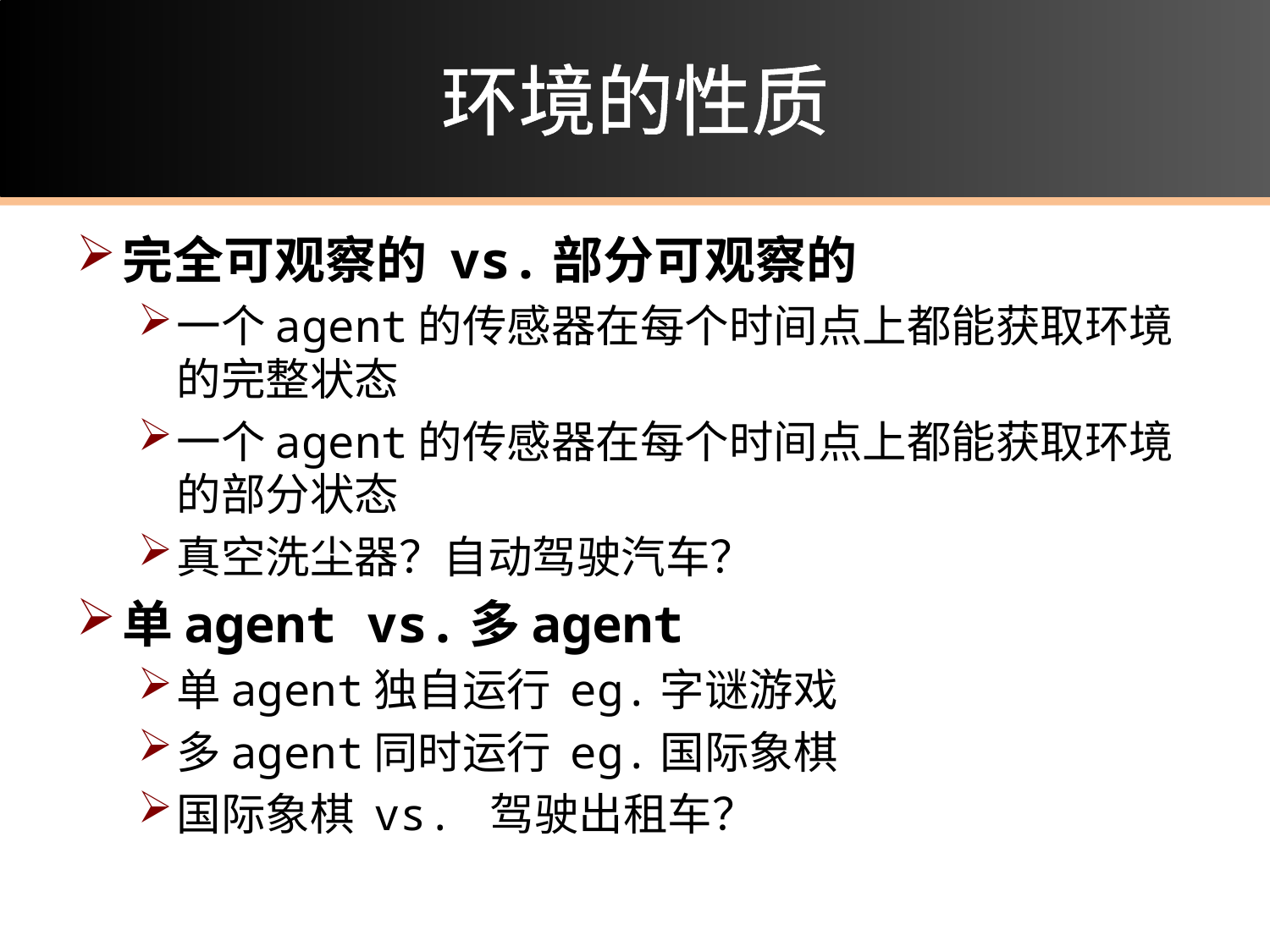

# 环境的性质

完全可观察的 vs.部分可观察的
一个agent的传感器在每个时间点上都能获取环境的完整状态
一个agent的传感器在每个时间点上都能获取环境的部分状态
真空洗尘器？自动驾驶汽车？
单agent vs.多agent
单agent独自运行 eg.字谜游戏
多agent同时运行 eg.国际象棋
国际象棋 vs. 驾驶出租车？
9